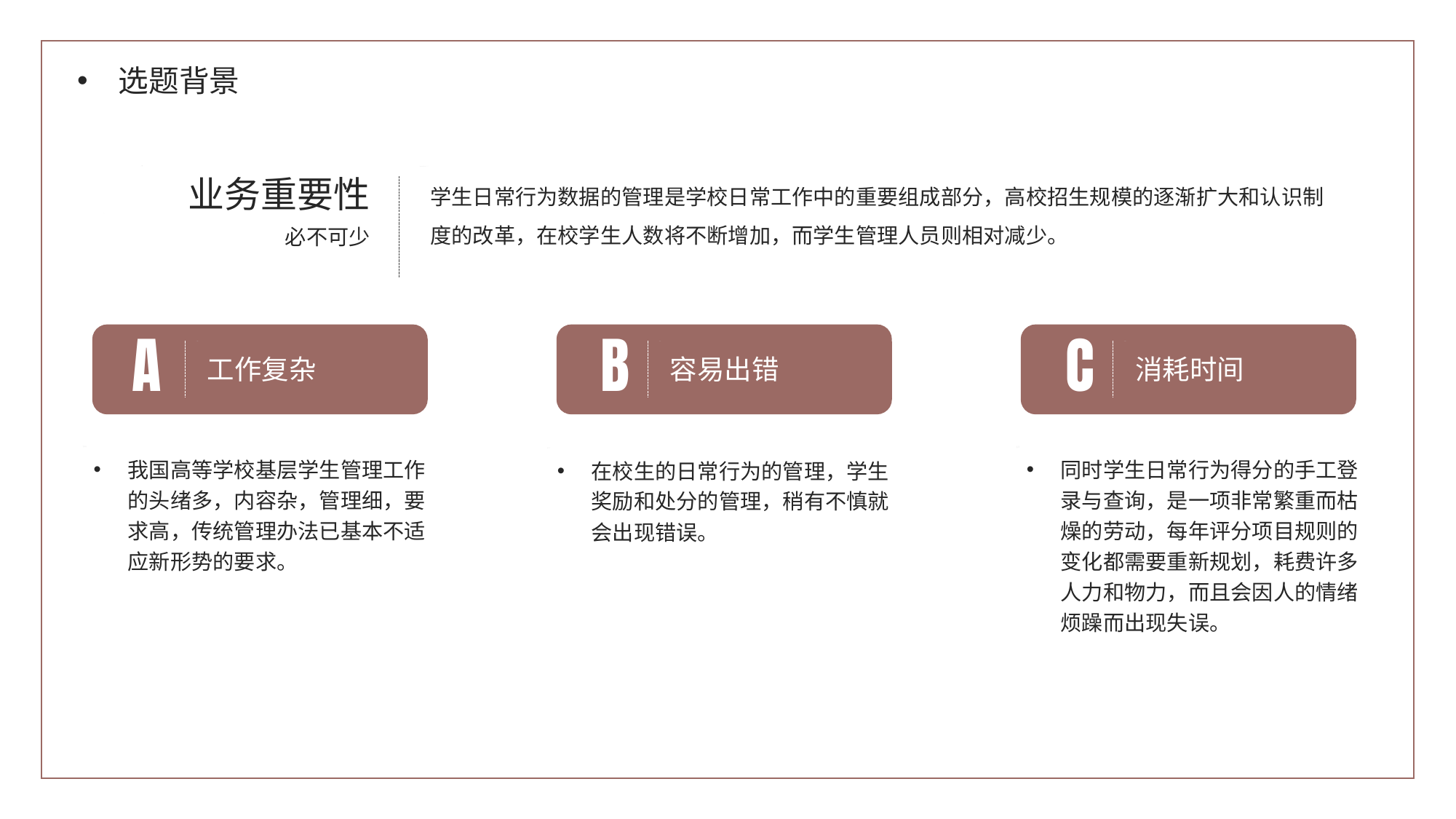

选题背景
业务重要性
学生日常行为数据的管理是学校日常工作中的重要组成部分，高校招生规模的逐渐扩大和认识制度的改革，在校学生人数将不断增加，而学生管理人员则相对减少。
必不可少
A
B
C

工作复杂
容易出错
消耗时间
我国高等学校基层学生管理工作的头绪多，内容杂，管理细，要求高，传统管理办法已基本不适应新形势的要求。
同时学生日常行为得分的手工登录与查询，是一项非常繁重而枯燥的劳动，每年评分项目规则的变化都需要重新规划，耗费许多人力和物力，而且会因人的情绪烦躁而出现失误。
在校生的日常行为的管理，学生奖励和处分的管理，稍有不慎就会出现错误。